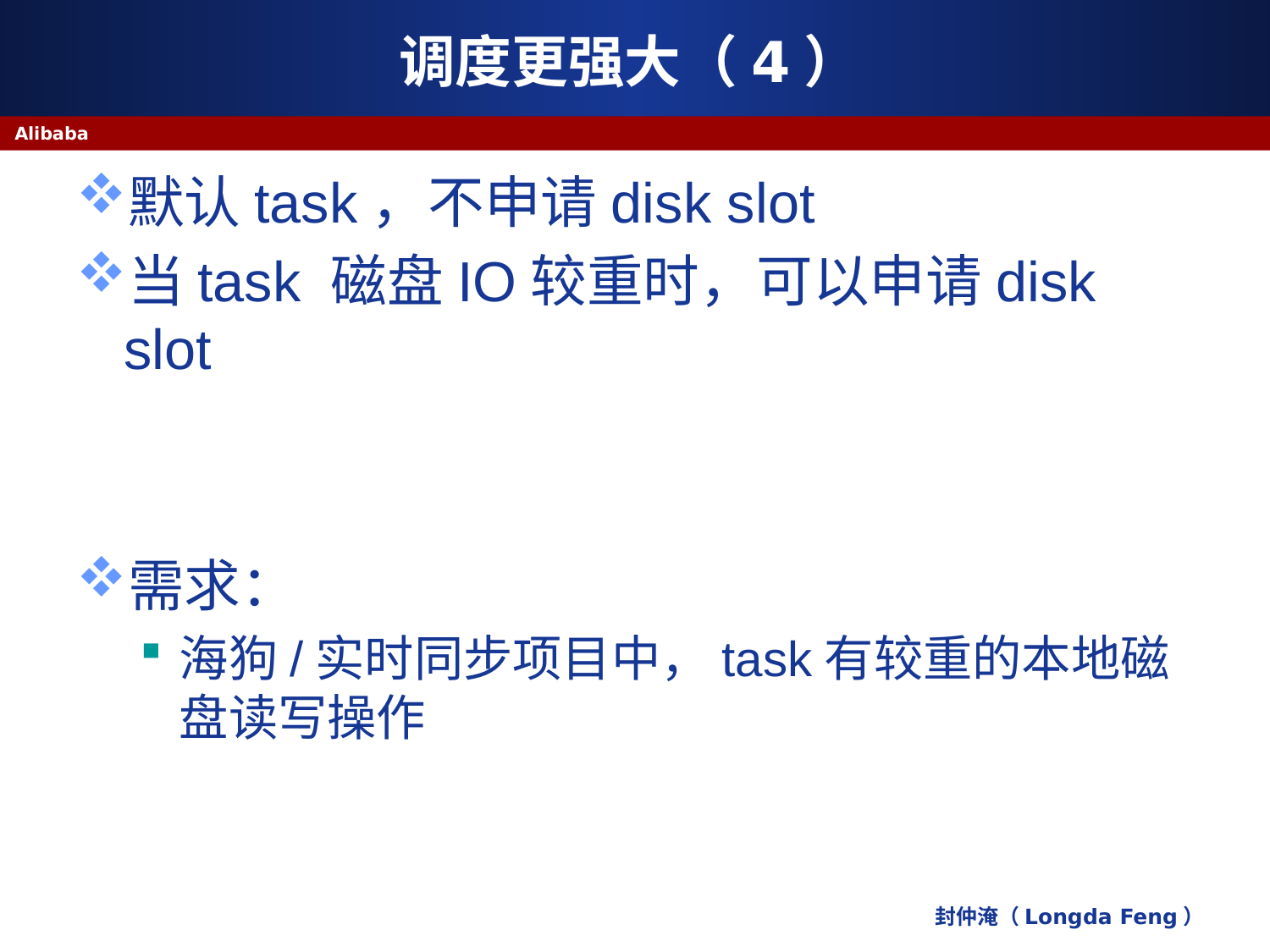

# 调度更强大（4）
Alibaba
默认task，不申请disk slot
当task 磁盘IO较重时，可以申请disk slot

需求：
海狗/实时同步项目中，task有较重的本地磁盘读写操作
封仲淹（Longda Feng）